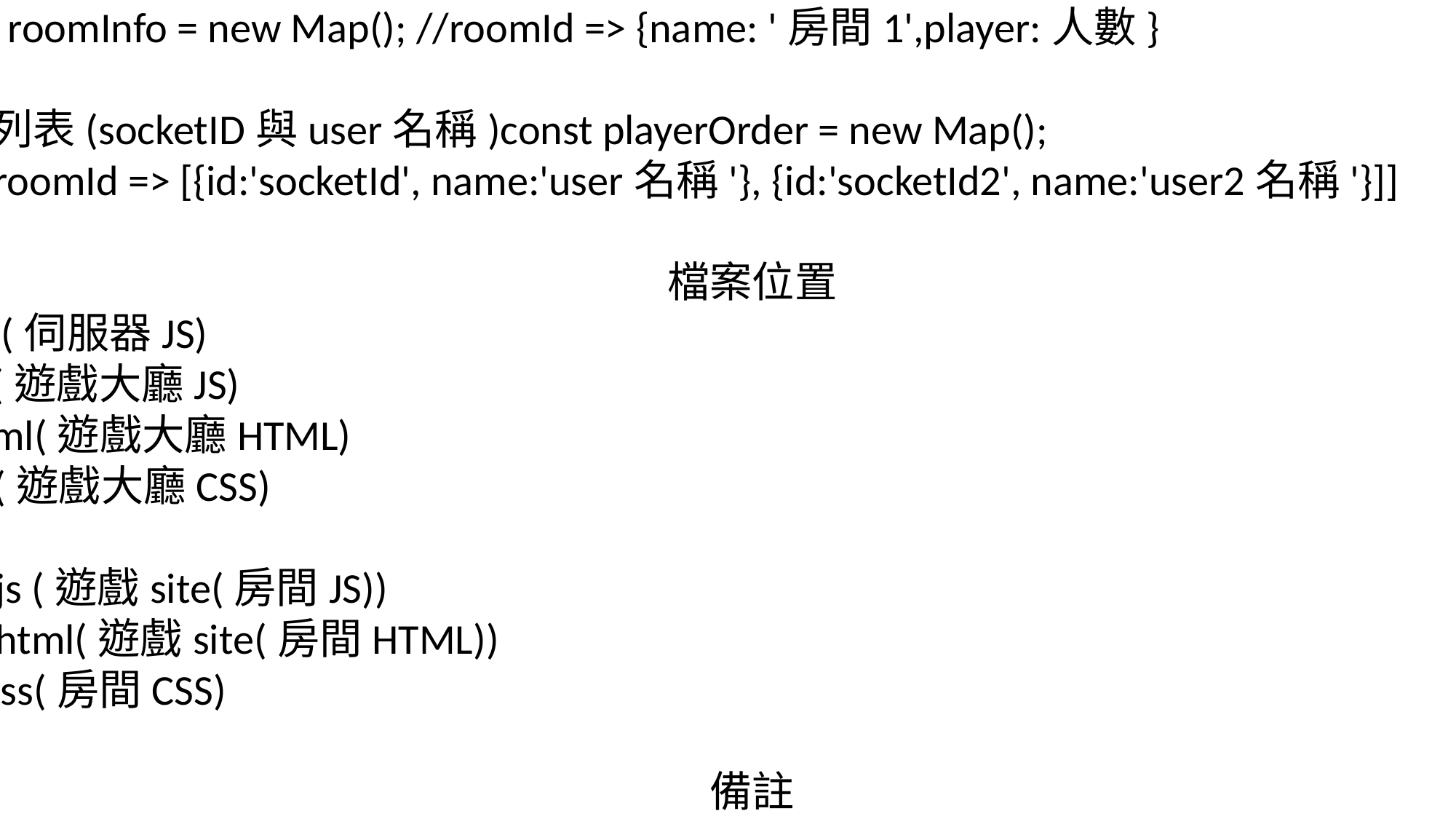

宣告

const roomInfo = new Map(); //roomId => {name: '房間1',player:人數}

玩家列表(socketID與user名稱)const playerOrder = new Map();
	//roomId => [{id:'socketId', name:'user名稱'}, {id:'socketId2', name:'user2名稱'}]]

檔案位置
server.js (伺服器JS)
index.js (遊戲大廳JS)
index.html(遊戲大廳HTML)
style.css(遊戲大廳CSS)
game
|_index.js (遊戲site(房間JS))
|_index.html(遊戲site(房間HTML))
|_style.css(房間CSS)

備註
因為socketIO不能直接傳Map，所以傳收Map時改由陣列方式【Array.from(該Map)】